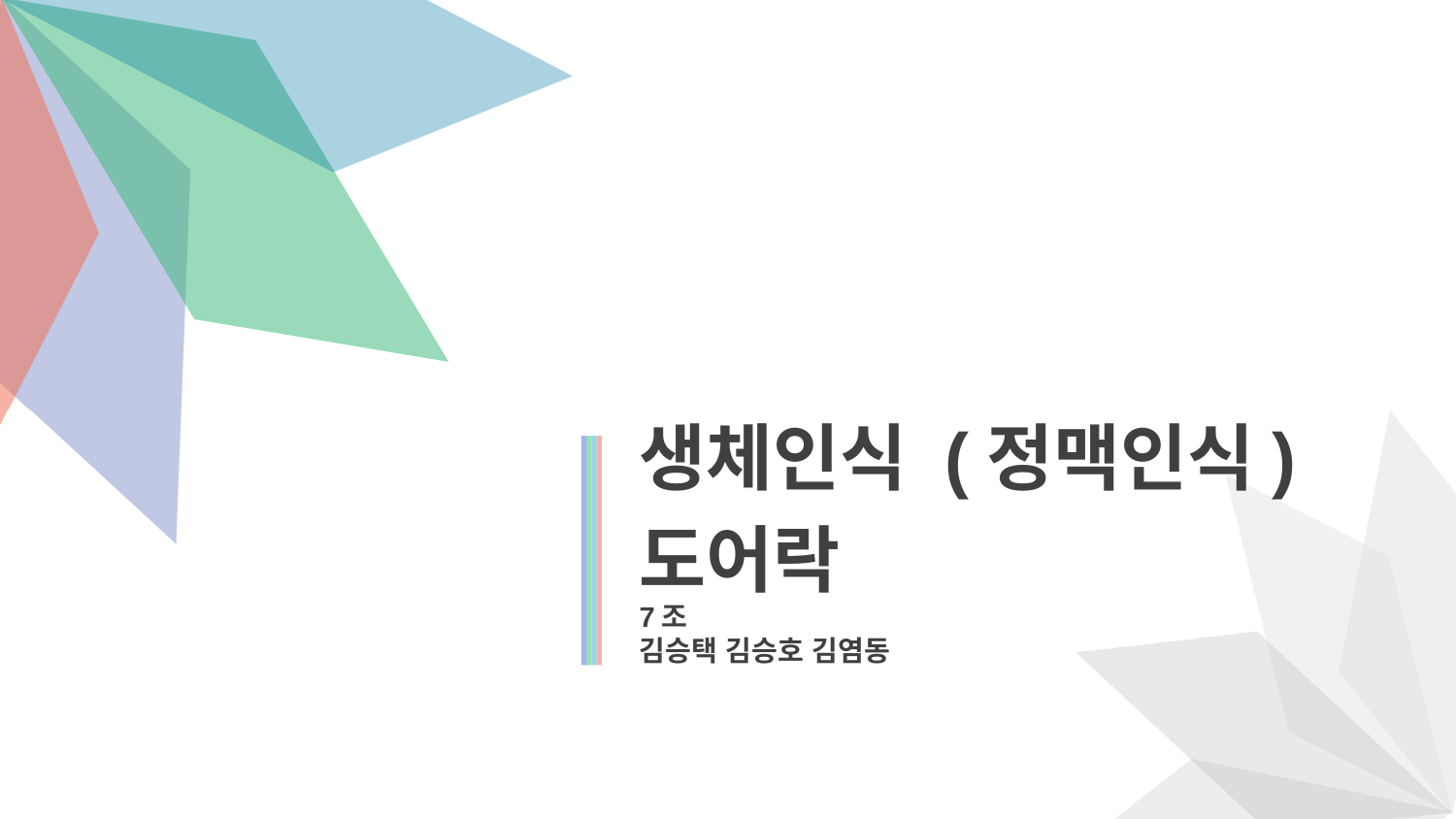

생체인식 (정맥인식)
도어락

7조
김승택 김승호 김염동